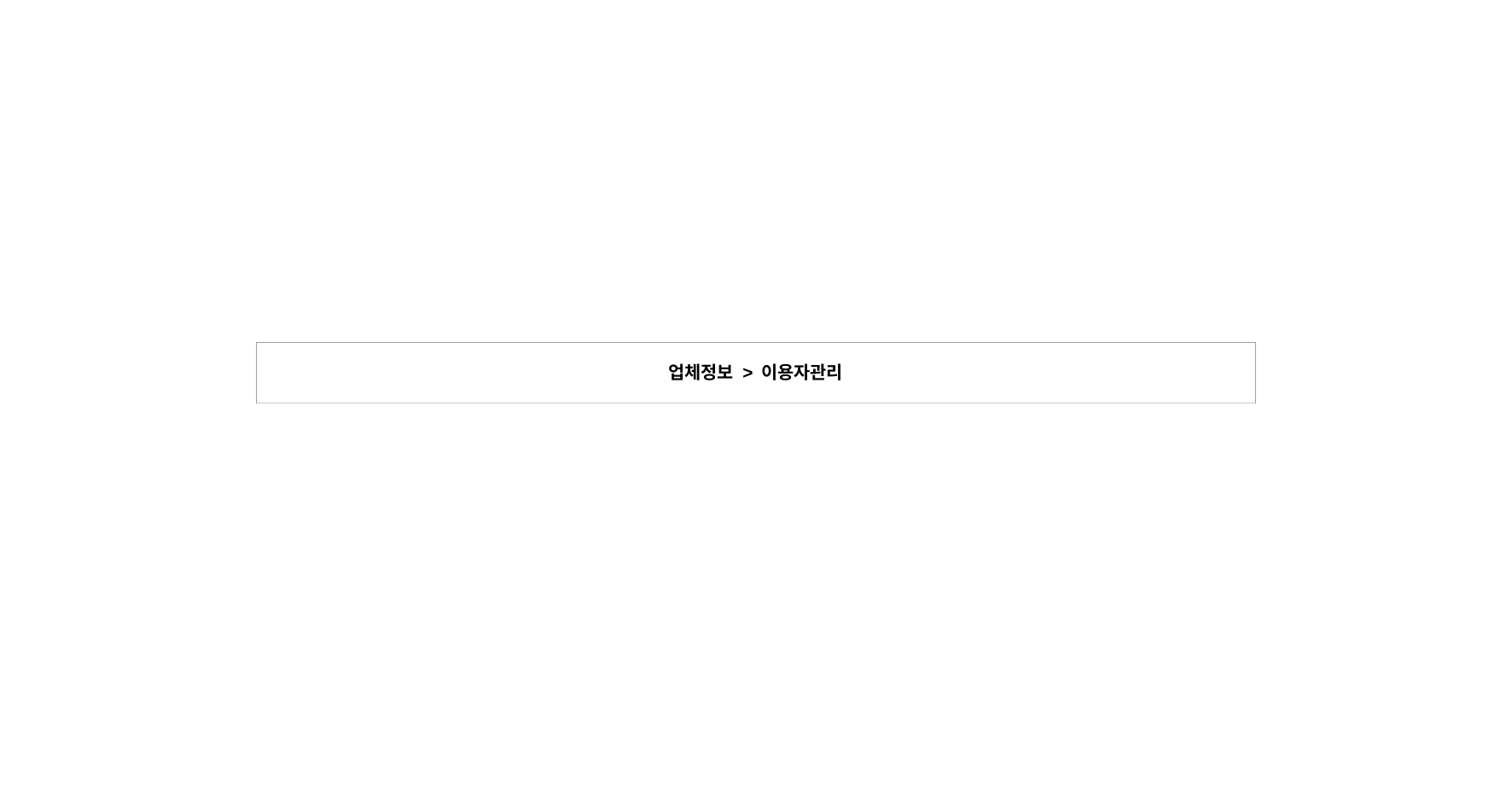

| 업체정보 > 이용자관리 |
| --- |